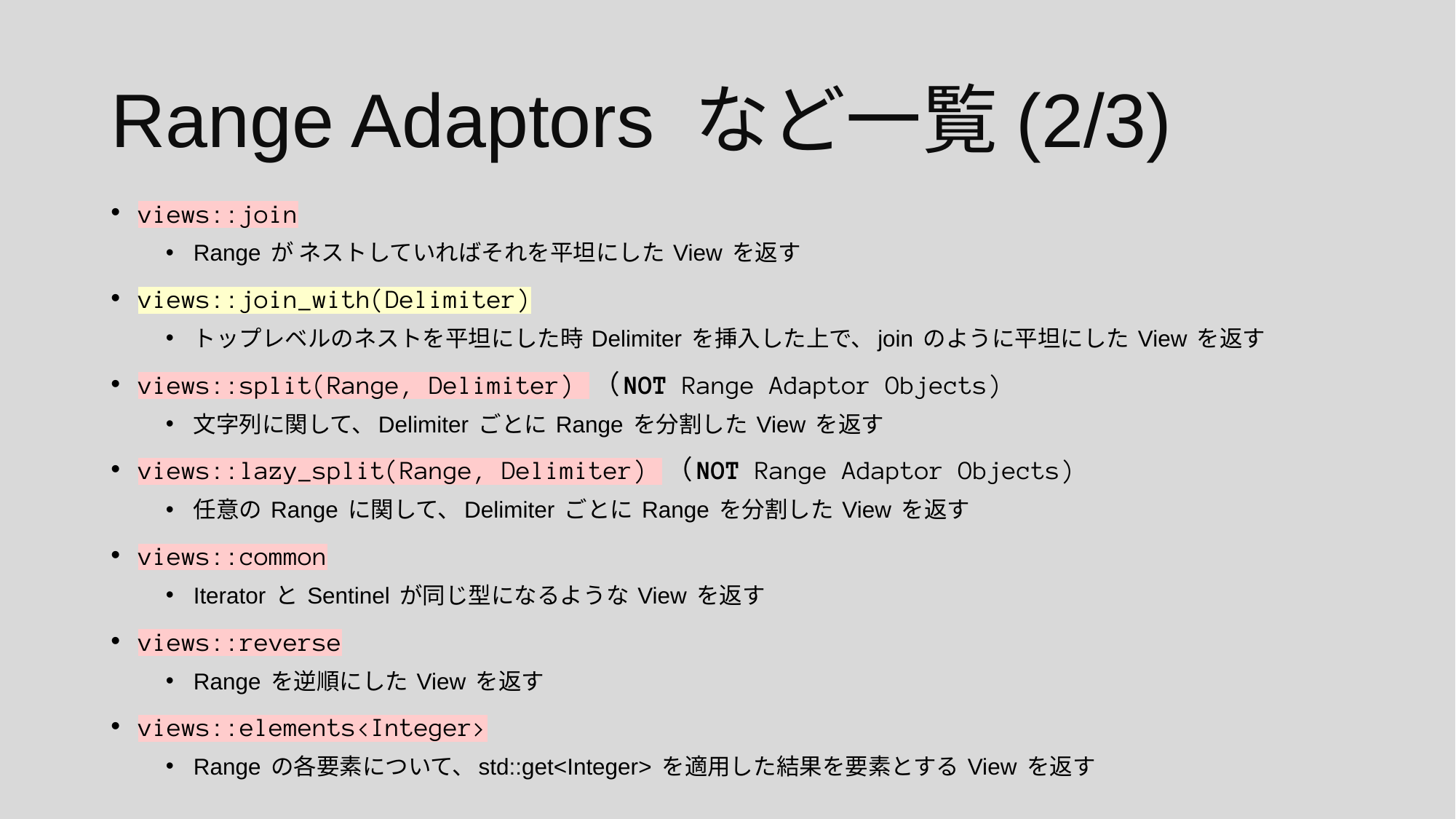

# Range Adaptors など一覧(2/3)
views::join
Range が ネストしていればそれを平坦にした View を返す
views::join_with(Delimiter)
トップレベルのネストを平坦にした時 Delimiter を挿入した上で、join のように平坦にした View を返す
views::split(Range, Delimiter) （NOT Range Adaptor Objects)
文字列に関して、Delimiter ごとに Range を分割した View を返す
views::lazy_split(Range, Delimiter) （NOT Range Adaptor Objects)
任意の Range に関して、Delimiter ごとに Range を分割した View を返す
views::common
Iterator と Sentinel が同じ型になるような View を返す
views::reverse
Range を逆順にした View を返す
views::elements<Integer>
Range の各要素について、std::get<Integer> を適用した結果を要素とする View を返す